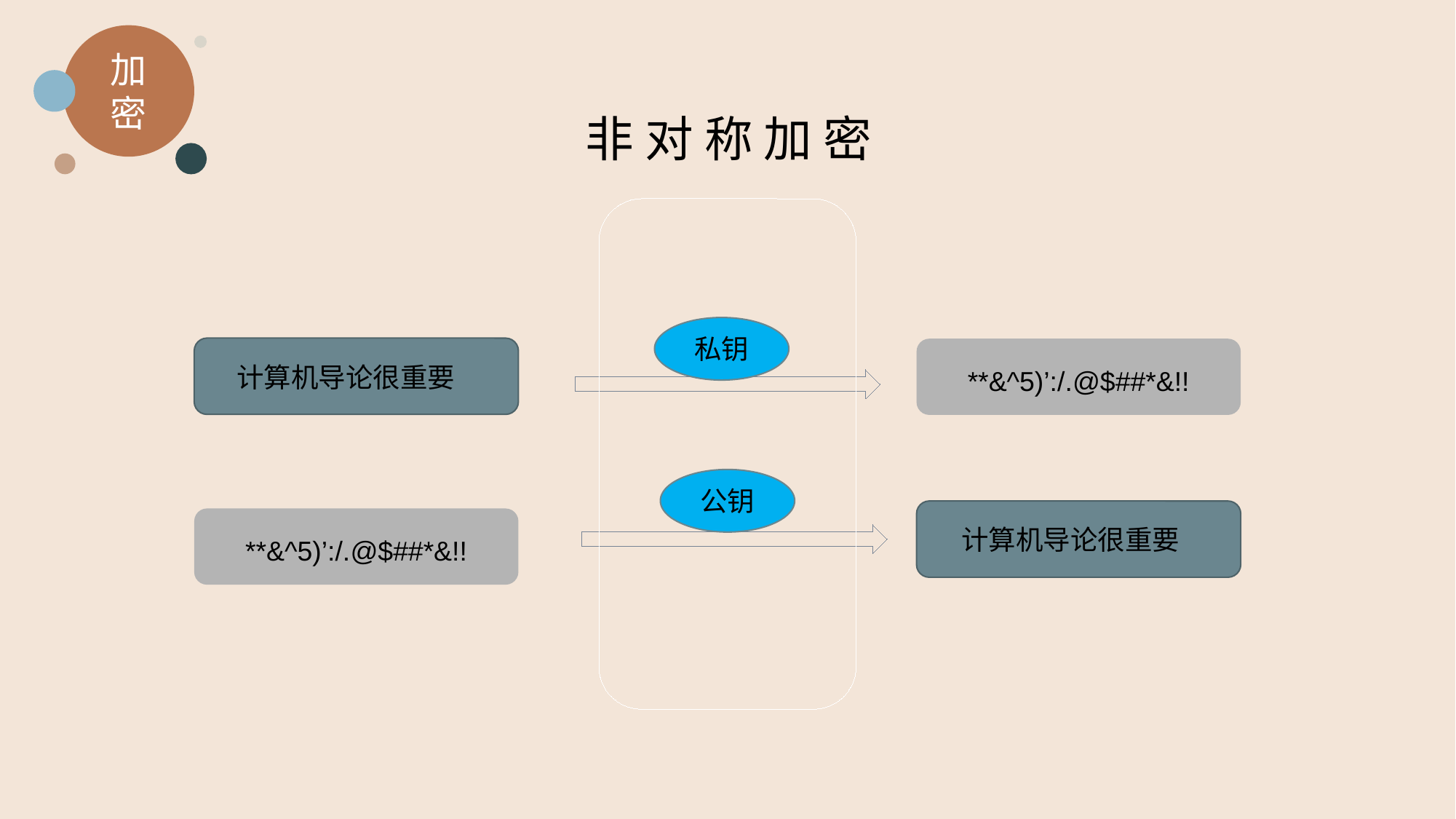

加密

非 对 称 加 密

私钥
密钥

**&^5)’:/.@$##*&!!
计算机导论很重要

公钥
密钥

**&^5)’:/.@$##*&!!
计算机导论很重要